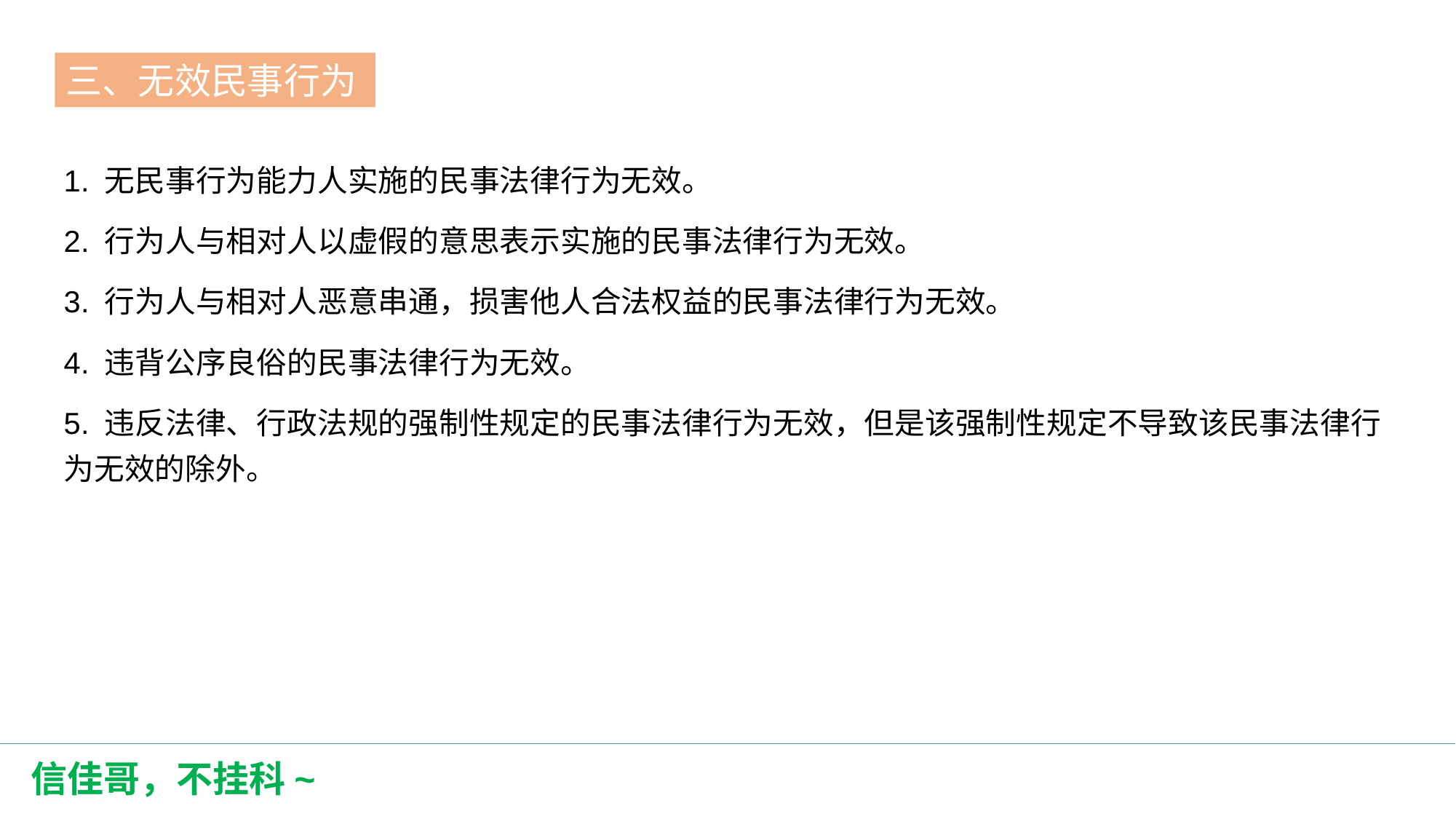

三、无效民事行为
第一节
1. 无民事行为能力人实施的民事法律行为无效。
2. 行为人与相对人以虚假的意思表示实施的民事法律行为无效。
3. 行为人与相对人恶意串通，损害他人合法权益的民事法律行为无效。
4. 违背公序良俗的民事法律行为无效。
5. 违反法律、行政法规的强制性规定的民事法律行为无效，但是该强制性规定不导致该民事法律行为无效的除外。